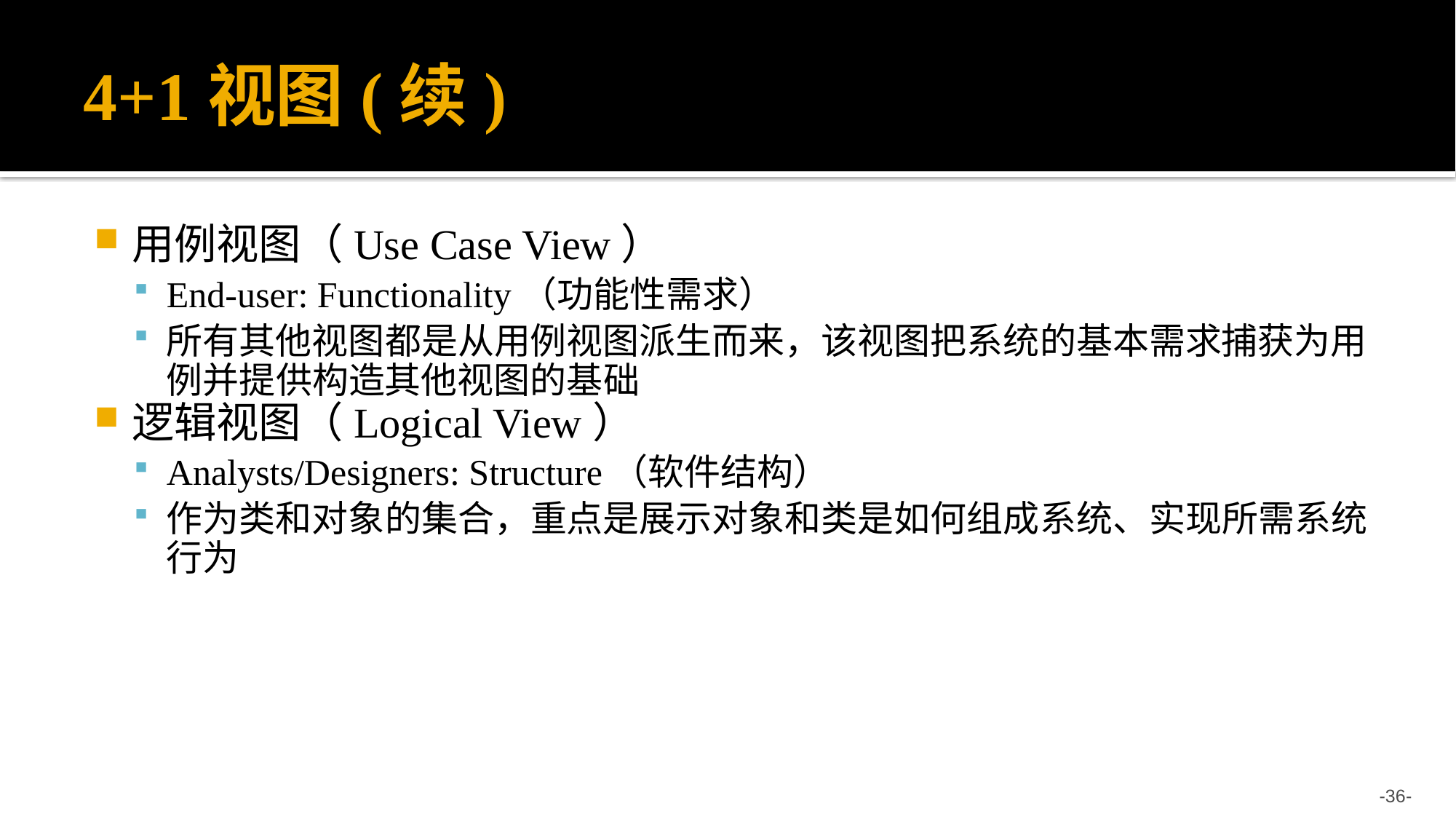

# 4+1视图(续)
用例视图（Use Case View）
End-user: Functionality（功能性需求）
所有其他视图都是从用例视图派生而来，该视图把系统的基本需求捕获为用例并提供构造其他视图的基础
逻辑视图（Logical View）
Analysts/Designers: Structure（软件结构）
作为类和对象的集合，重点是展示对象和类是如何组成系统、实现所需系统行为
-36-